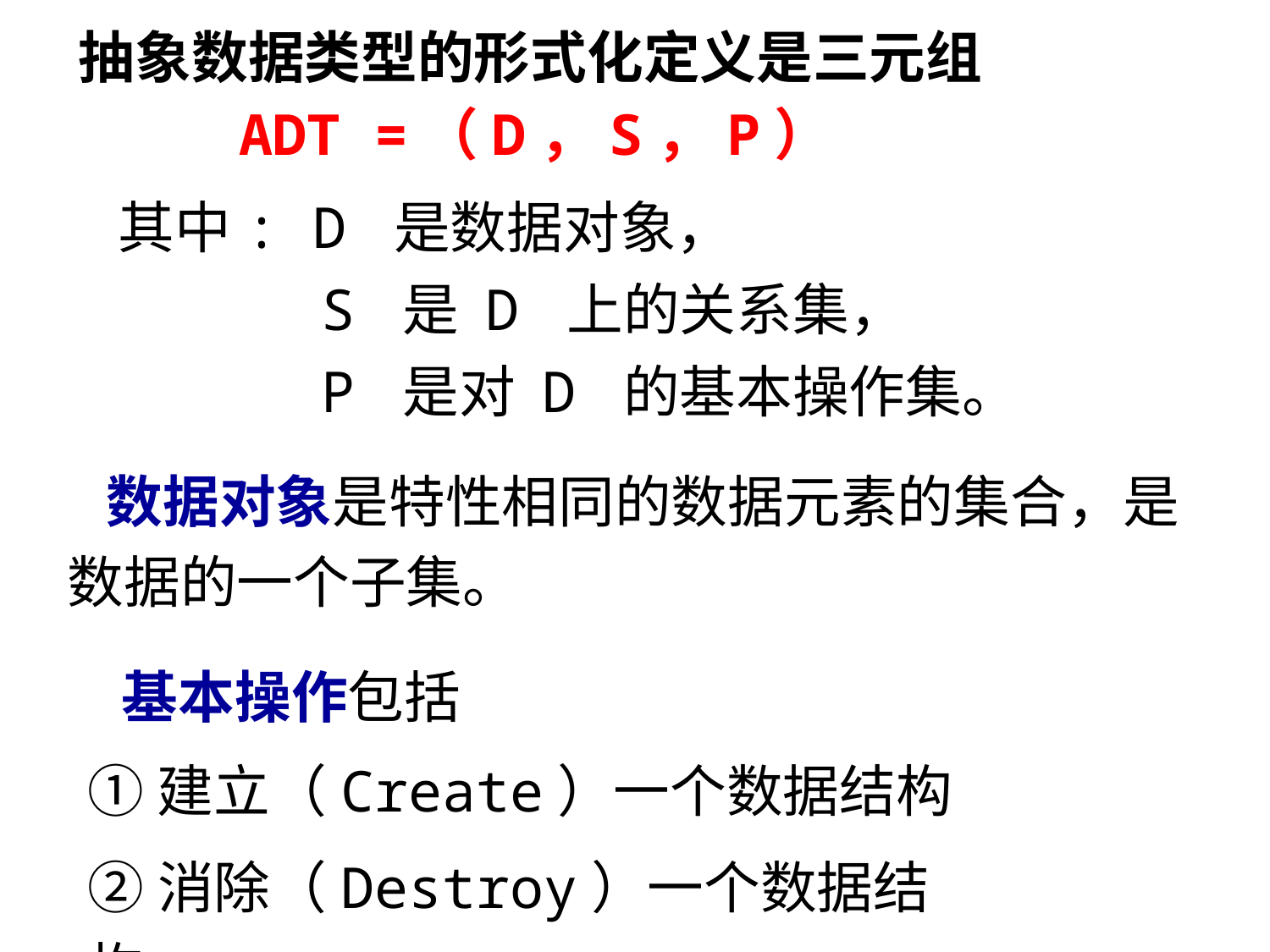

抽象数据类型的形式化定义是三元组
ADT =（D，S，P）
其中: D 是数据对象，
      S 是 D 上的关系集，
      P 是对 D 的基本操作集。
  数据对象是特性相同的数据元素的集合，是数据的一个子集。
    基本操作包括
①建立（Create）一个数据结构
②消除（Destroy）一个数据结构